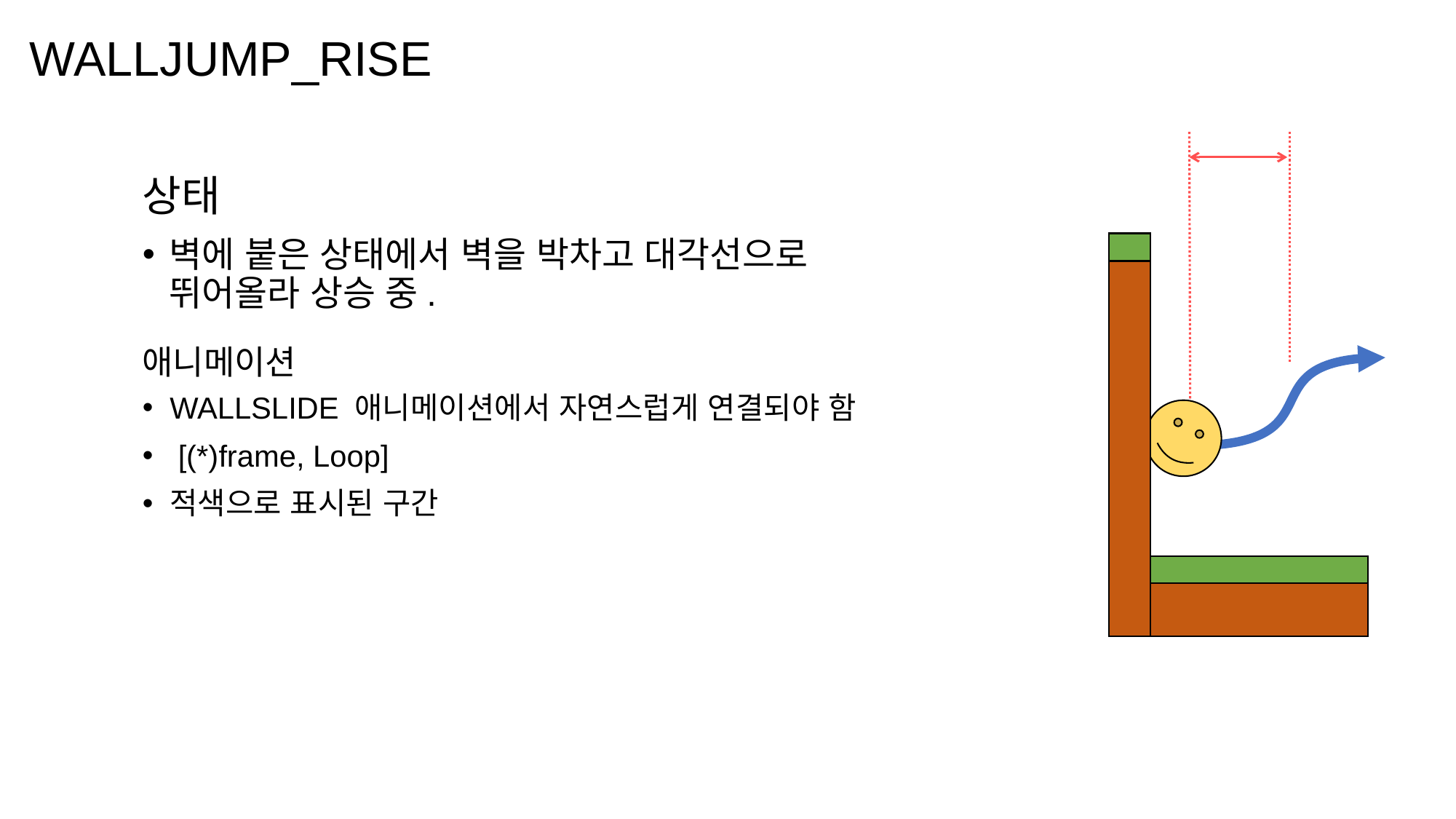

# WALLJUMP_RISE
상태
벽에 붙은 상태에서 벽을 박차고 대각선으로 뛰어올라 상승 중.

애니메이션
WALLSLIDE 애니메이션에서 자연스럽게 연결되야 함
 [(*)frame, Loop]
적색으로 표시된 구간